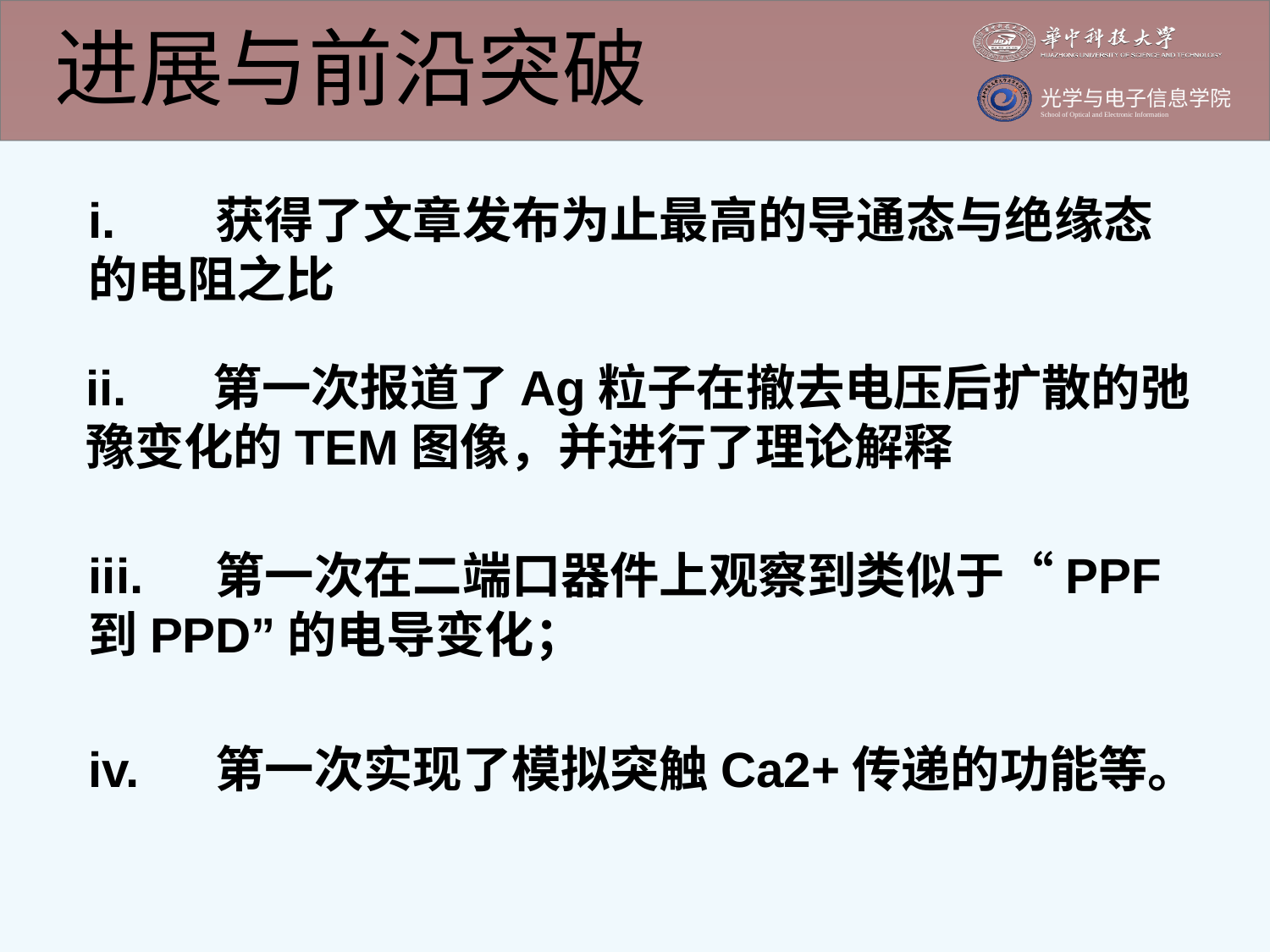

进展与前沿突破
i.	获得了文章发布为止最高的导通态与绝缘态的电阻之比
ii.	第一次报道了Ag粒子在撤去电压后扩散的弛豫变化的TEM图像，并进行了理论解释
iii.	第一次在二端口器件上观察到类似于“PPF到PPD”的电导变化；
iv.	第一次实现了模拟突触Ca2+传递的功能等。